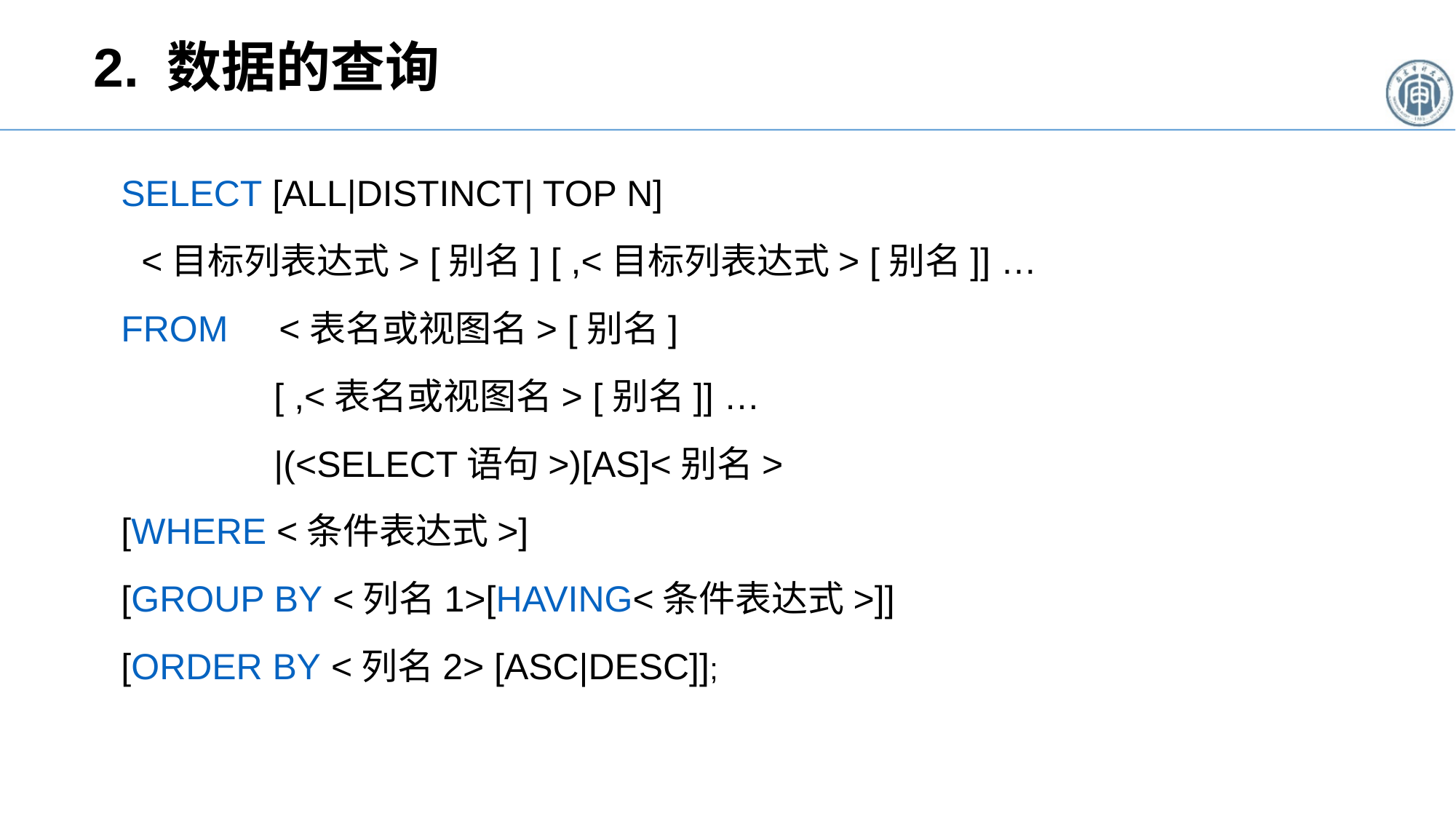

# 2. 数据的查询
 SELECT [ALL|DISTINCT| TOP N]
   <目标列表达式> [别名] [ ,<目标列表达式> [别名]] …
 FROM     <表名或视图名> [别名]
                [ ,<表名或视图名> [别名]] …
                |(<SELECT语句>)[AS]<别名>
 [WHERE <条件表达式>]
 [GROUP BY <列名1>[HAVING<条件表达式>]]
 [ORDER BY <列名2> [ASC|DESC]];